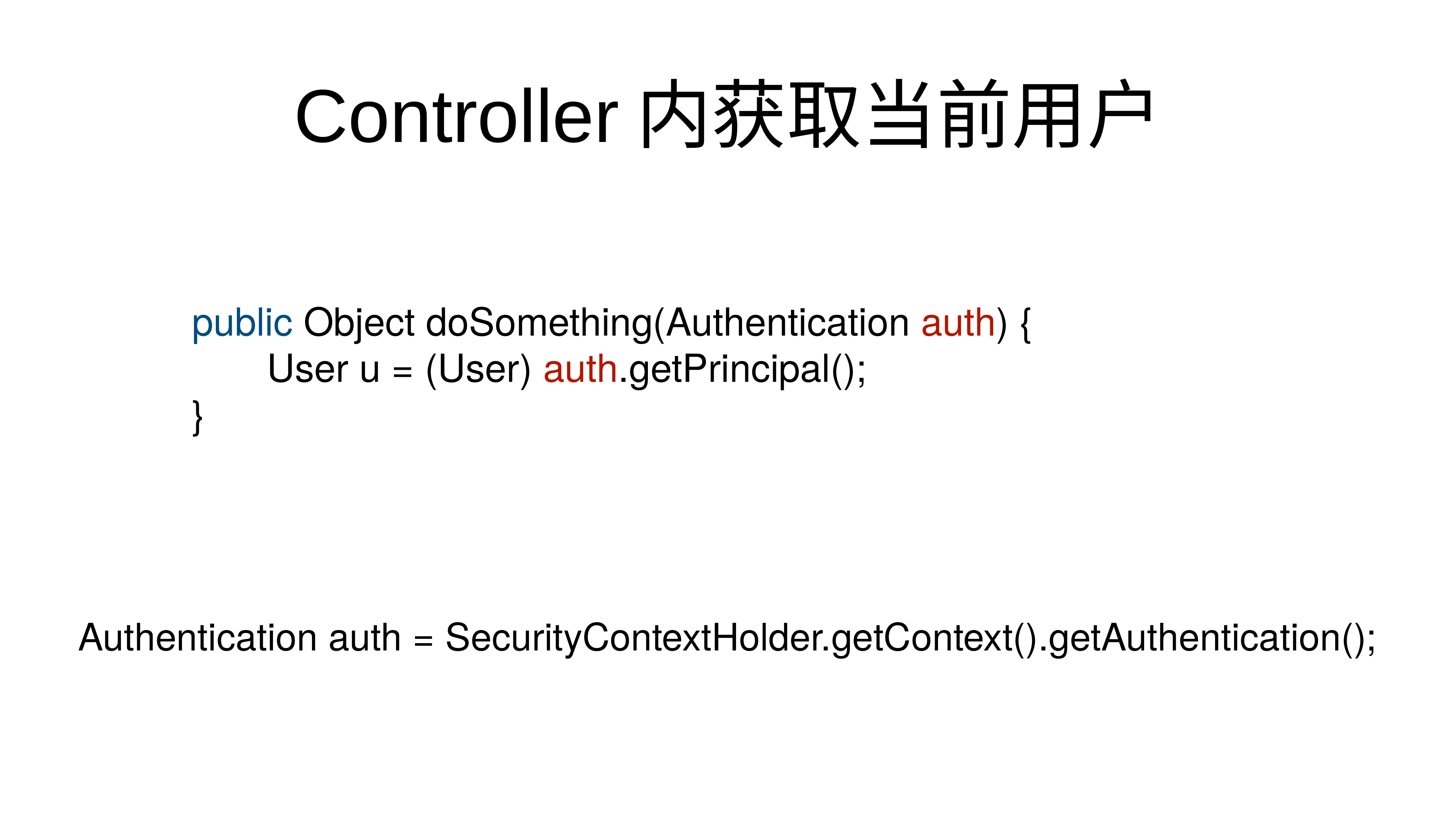

# Controller内获取当前用户
public Object doSomething(Authentication auth) {
       User u = (User) auth.getPrincipal();
}
Authentication auth = SecurityContextHolder.getContext().getAuthentication();